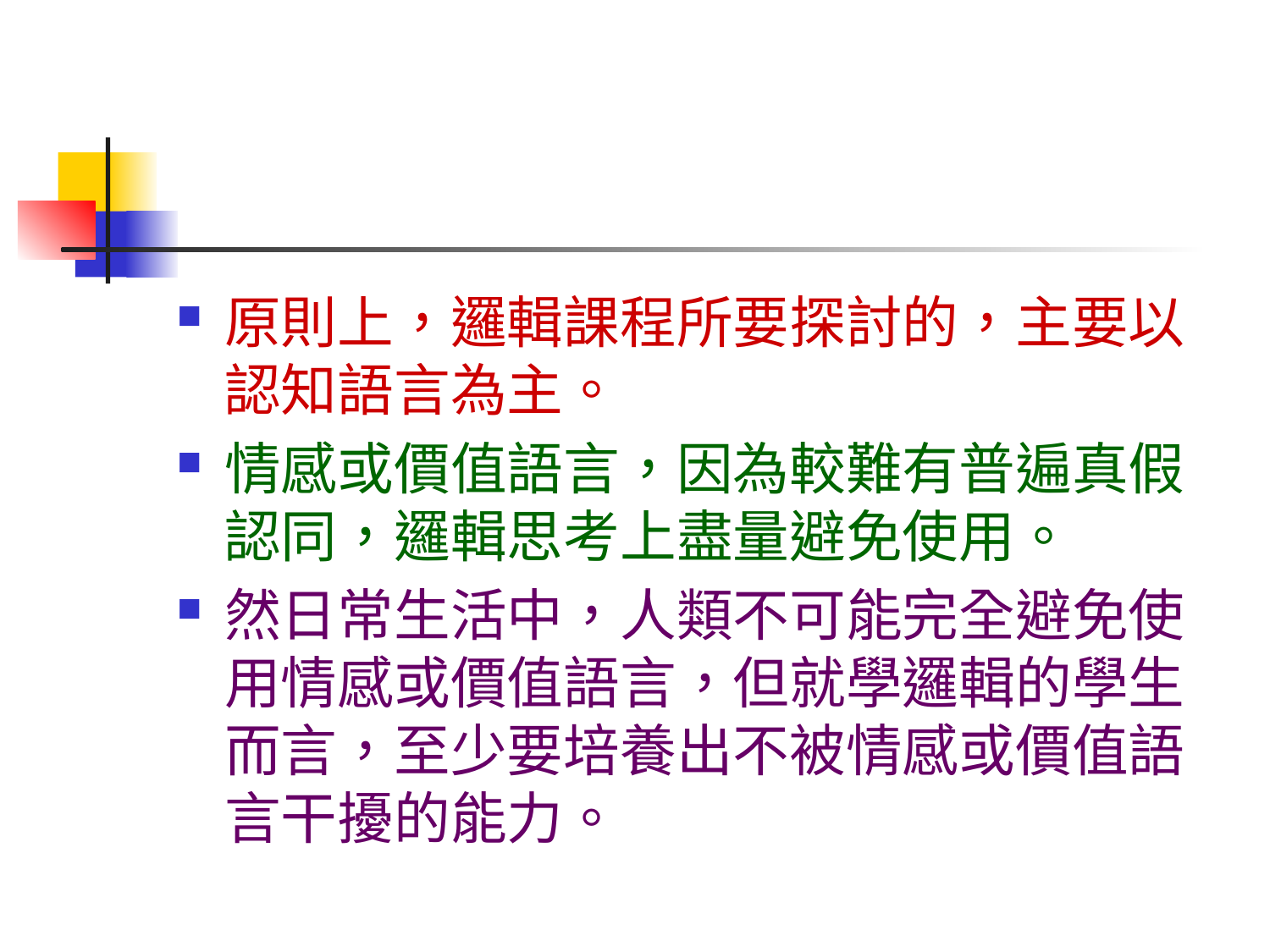

原則上，邏輯課程所要探討的，主要以認知語言為主。
情感或價值語言，因為較難有普遍真假認同，邏輯思考上盡量避免使用。
然日常生活中，人類不可能完全避免使用情感或價值語言，但就學邏輯的學生而言，至少要培養出不被情感或價值語言干擾的能力。